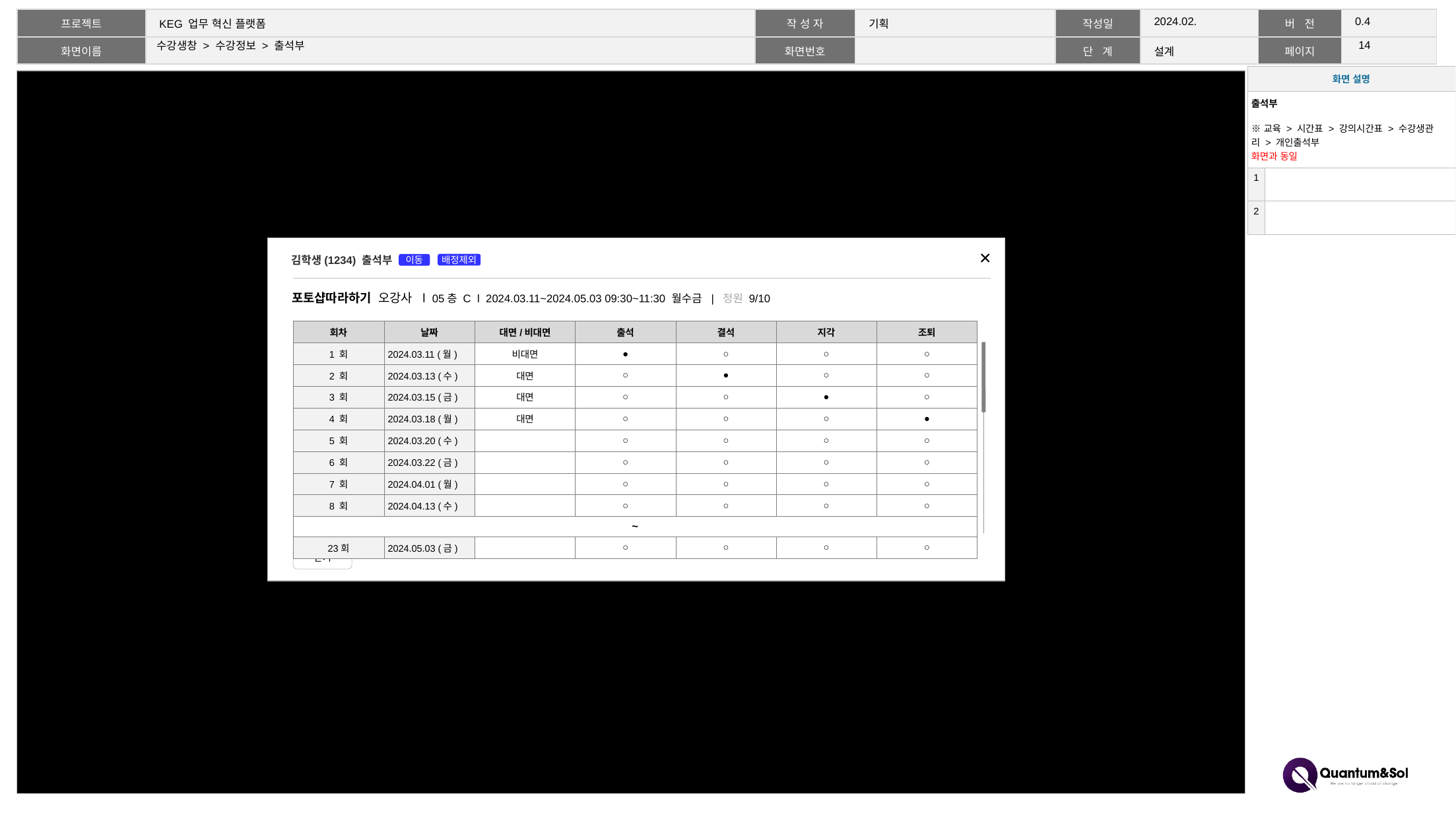

14

# 수강생창 > 수강정보 > 출석부
| 화면 설명 |  |
| --- | --- |
| 출석부 ※교육 > 시간표 > 강의시간표 > 수강생관리 > 개인출석부 화면과 동일 |  |
| 1 |  |
| 2 |  |
김학생(1234) 출석부
배정제외
이동
포토샵따라하기  오강사  l  05층 C  l  2024.03.11~2024.05.03 09:30~11:30 월수금  |  정원 9/10
| 회차 | 날짜 | 대면/비대면 | 출석 | 결석 | 지각 | 조퇴 |
| --- | --- | --- | --- | --- | --- | --- |
| 1 회 | 2024.03.11 (월) | 비대면 | ● | ○ | ○ | ○ |
| 2 회 | 2024.03.13 (수) | 대면 | ○ | ● | ○ | ○ |
| 3 회 | 2024.03.15 (금) | 대면 | ○ | ○ | ● | ○ |
| 4 회 | 2024.03.18 (월) | 대면 | ○ | ○ | ○ | ● |
| 5 회 | 2024.03.20 (수) |  | ○ | ○ | ○ | ○ |
| 6 회 | 2024.03.22 (금) |  | ○ | ○ | ○ | ○ |
| 7 회 | 2024.04.01 (월) |  | ○ | ○ | ○ | ○ |
| 8 회 | 2024.04.13 (수) |  | ○ | ○ | ○ | ○ |
| ~ |  |  |  |  |  |  |
| 23회 | 2024.05.03 (금) |  | ○ | ○ | ○ | ○ |

닫기